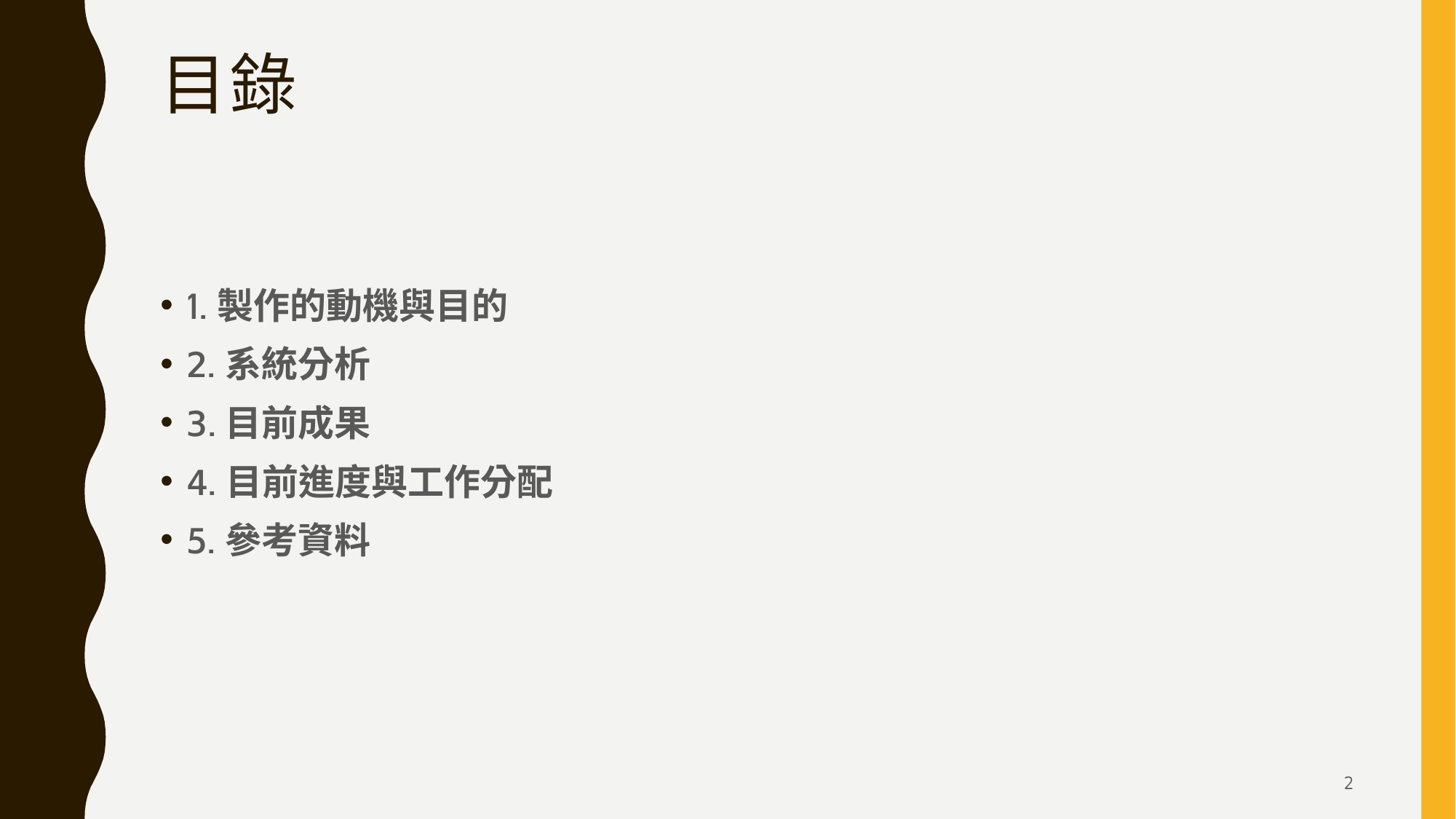

# 目錄
1.製作的動機與目的
2.系統分析
3.目前成果
4.目前進度與工作分配
5.參考資料
2